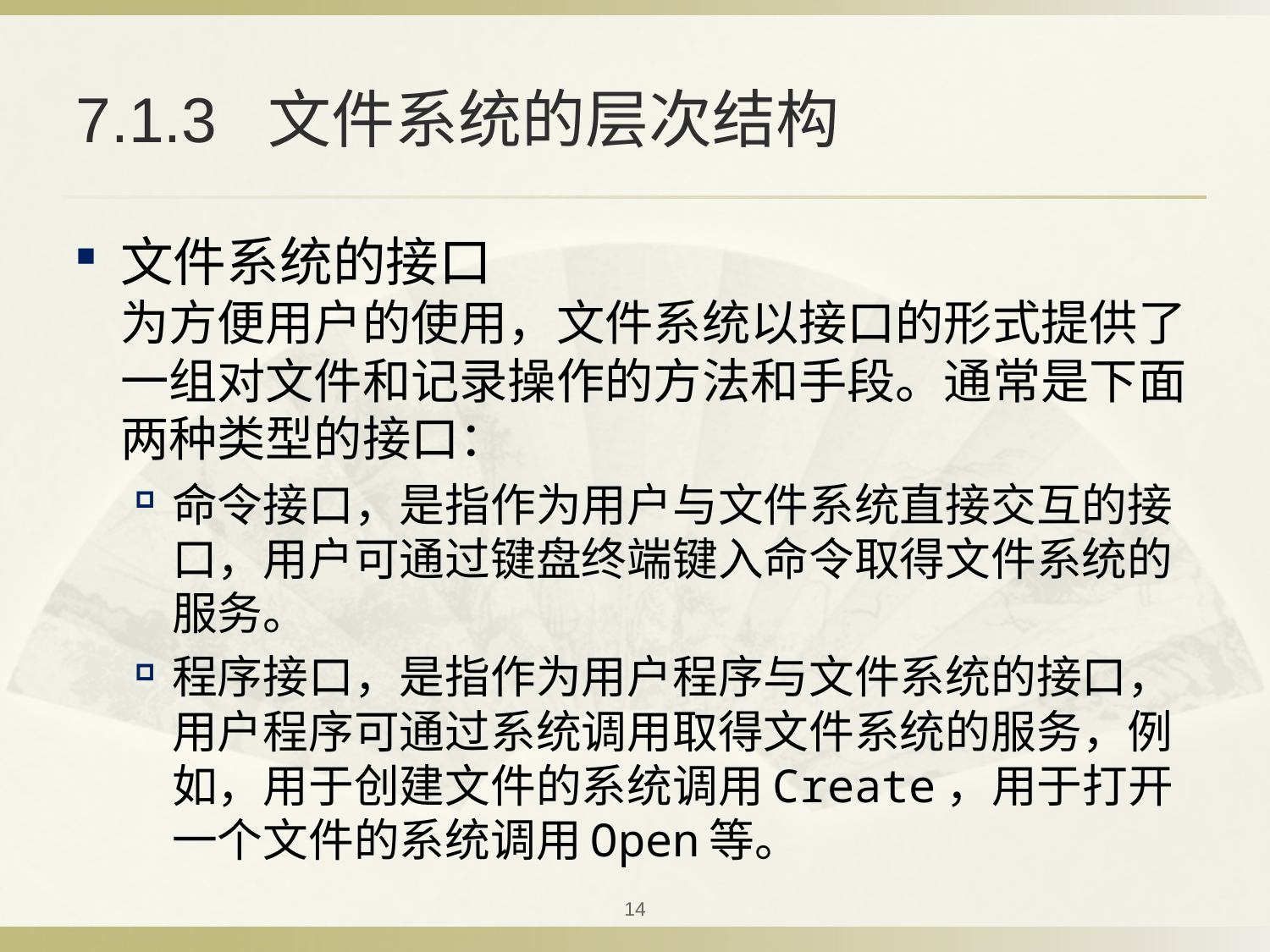

# 7.1.3  文件系统的层次结构
文件系统的接口
为方便用户的使用，文件系统以接口的形式提供了一组对文件和记录操作的方法和手段。通常是下面两种类型的接口：
命令接口，是指作为用户与文件系统直接交互的接口，用户可通过键盘终端键入命令取得文件系统的服务。
程序接口，是指作为用户程序与文件系统的接口，用户程序可通过系统调用取得文件系统的服务，例如，用于创建文件的系统调用Create，用于打开一个文件的系统调用Open等。
14